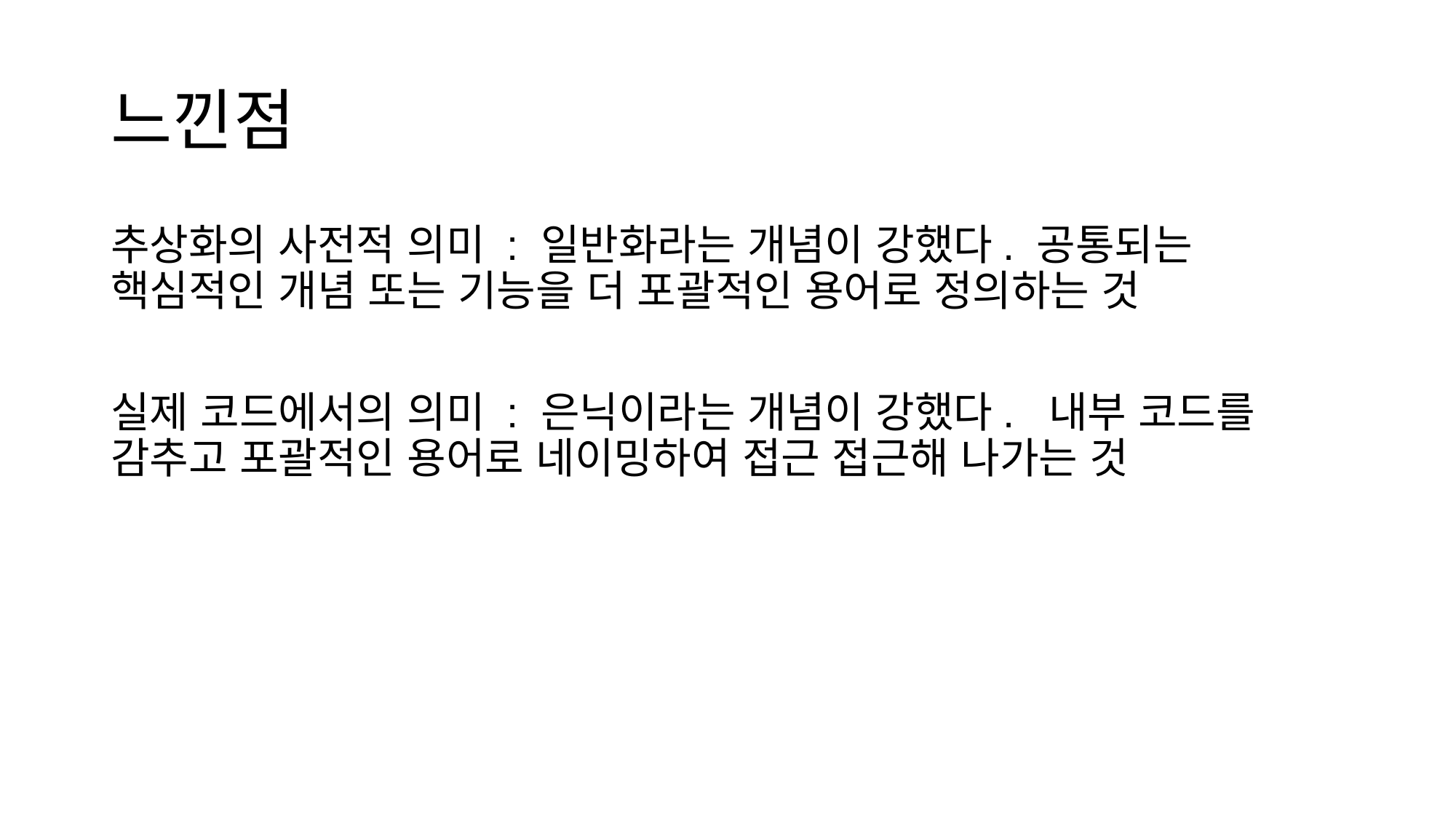

# 느낀점
추상화의 사전적 의미 : 일반화라는 개념이 강했다. 공통되는 핵심적인 개념 또는 기능을 더 포괄적인 용어로 정의하는 것

실제 코드에서의 의미 : 은닉이라는 개념이 강했다.  내부 코드를 감추고 포괄적인 용어로 네이밍하여 접근 접근해 나가는 것